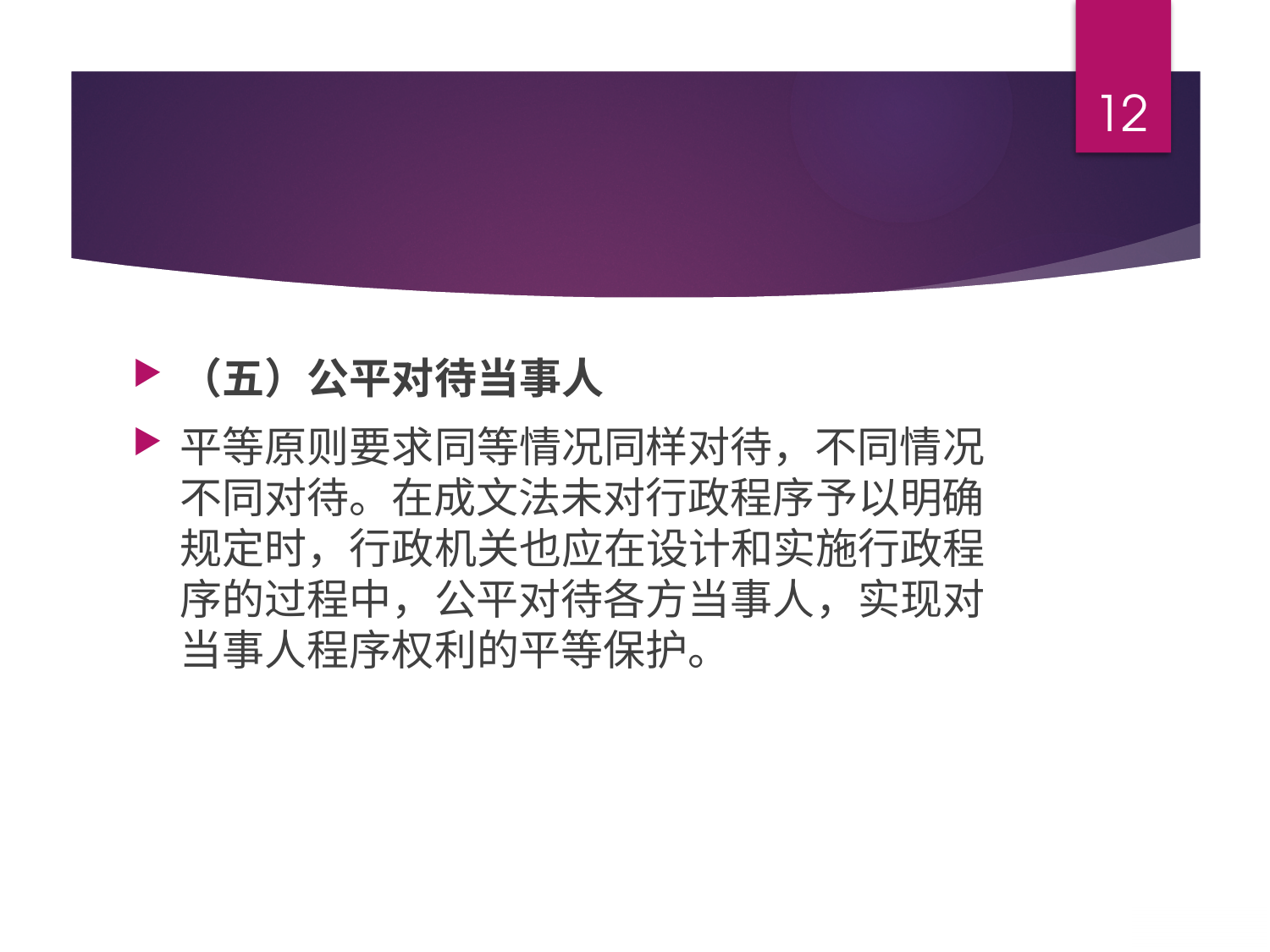

12
#
（五）公平对待当事人
平等原则要求同等情况同样对待，不同情况不同对待。在成文法未对行政程序予以明确规定时，行政机关也应在设计和实施行政程序的过程中，公平对待各方当事人，实现对当事人程序权利的平等保护。